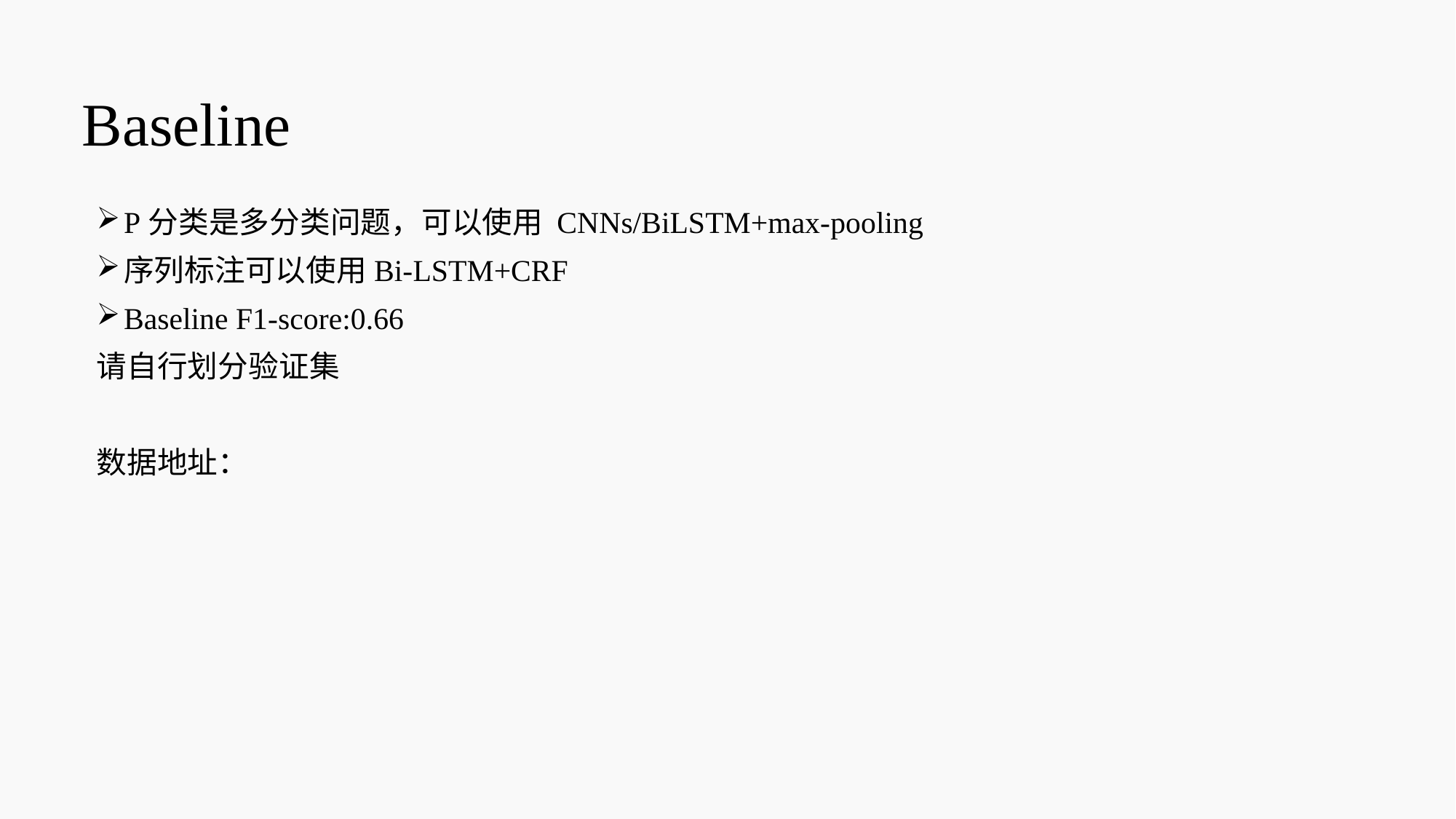

# Baseline
P分类是多分类问题，可以使用 CNNs/BiLSTM+max-pooling
序列标注可以使用Bi-LSTM+CRF
Baseline F1-score:0.66
请自行划分验证集

数据地址：